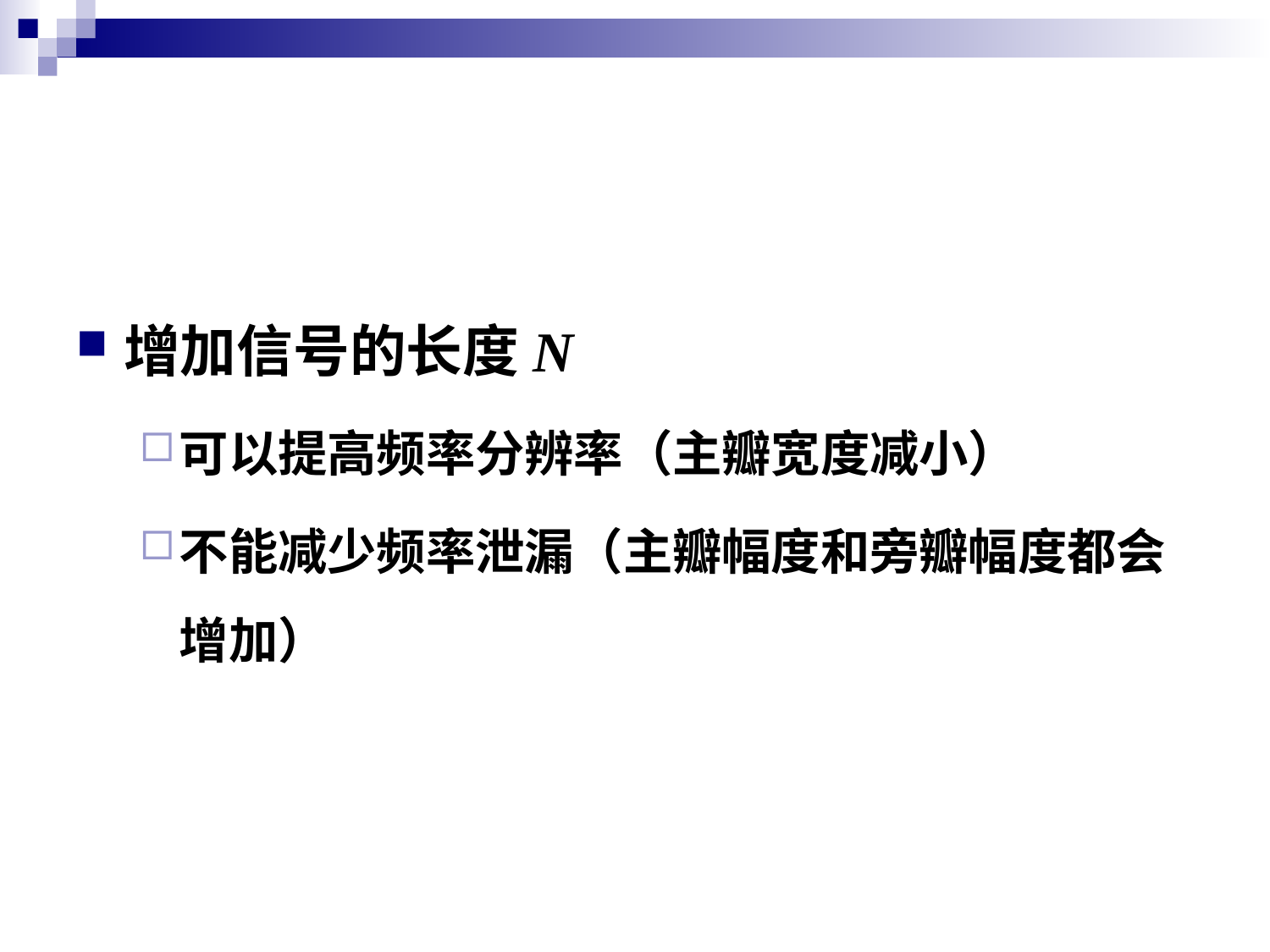

增加信号的长度N
可以提高频率分辨率（主瓣宽度减小）
不能减少频率泄漏（主瓣幅度和旁瓣幅度都会增加）